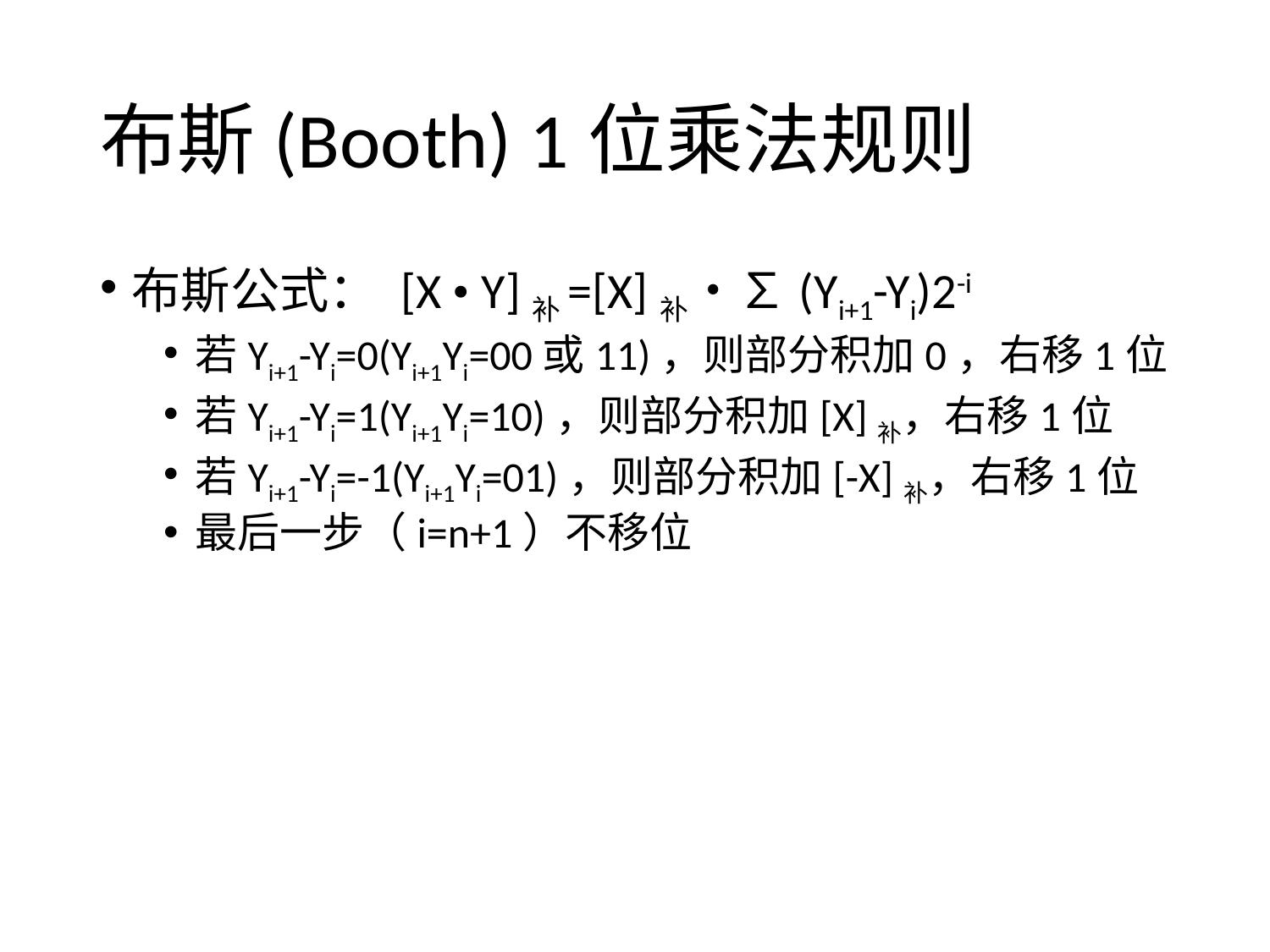

# 布斯(Booth) 1位乘法规则
布斯公式： [X • Y]补=[X]补•∑(Yi+1-Yi)2-i
若Yi+1-Yi=0(Yi+1Yi=00或11)，则部分积加0，右移1位
若Yi+1-Yi=1(Yi+1Yi=10)，则部分积加[X]补，右移1位
若Yi+1-Yi=-1(Yi+1Yi=01)，则部分积加[-X]补，右移1位
最后一步（i=n+1）不移位